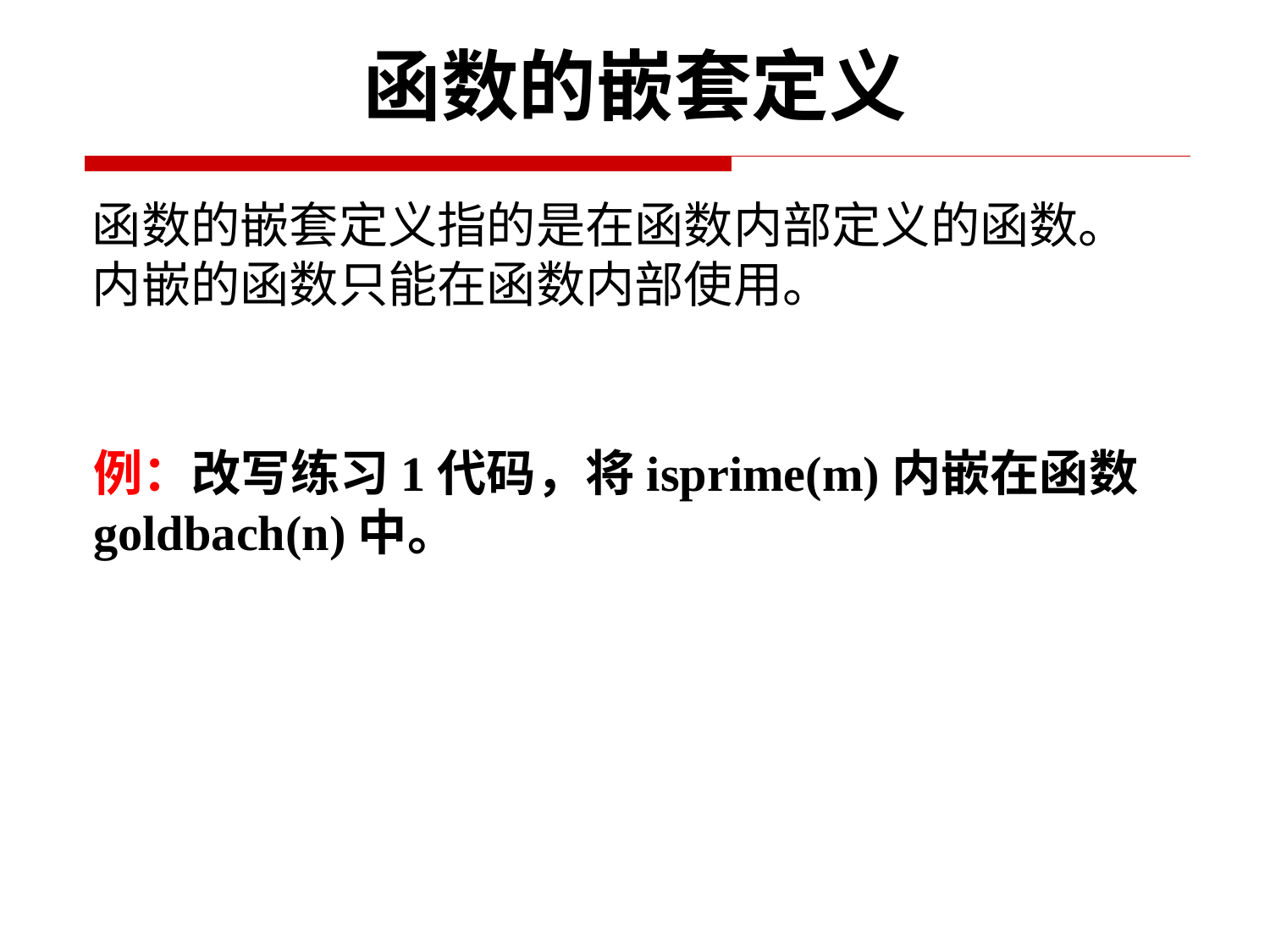

# 函数的嵌套定义
函数的嵌套定义指的是在函数内部定义的函数。内嵌的函数只能在函数内部使用。
例：改写练习1代码，将isprime(m)内嵌在函数goldbach(n)中。